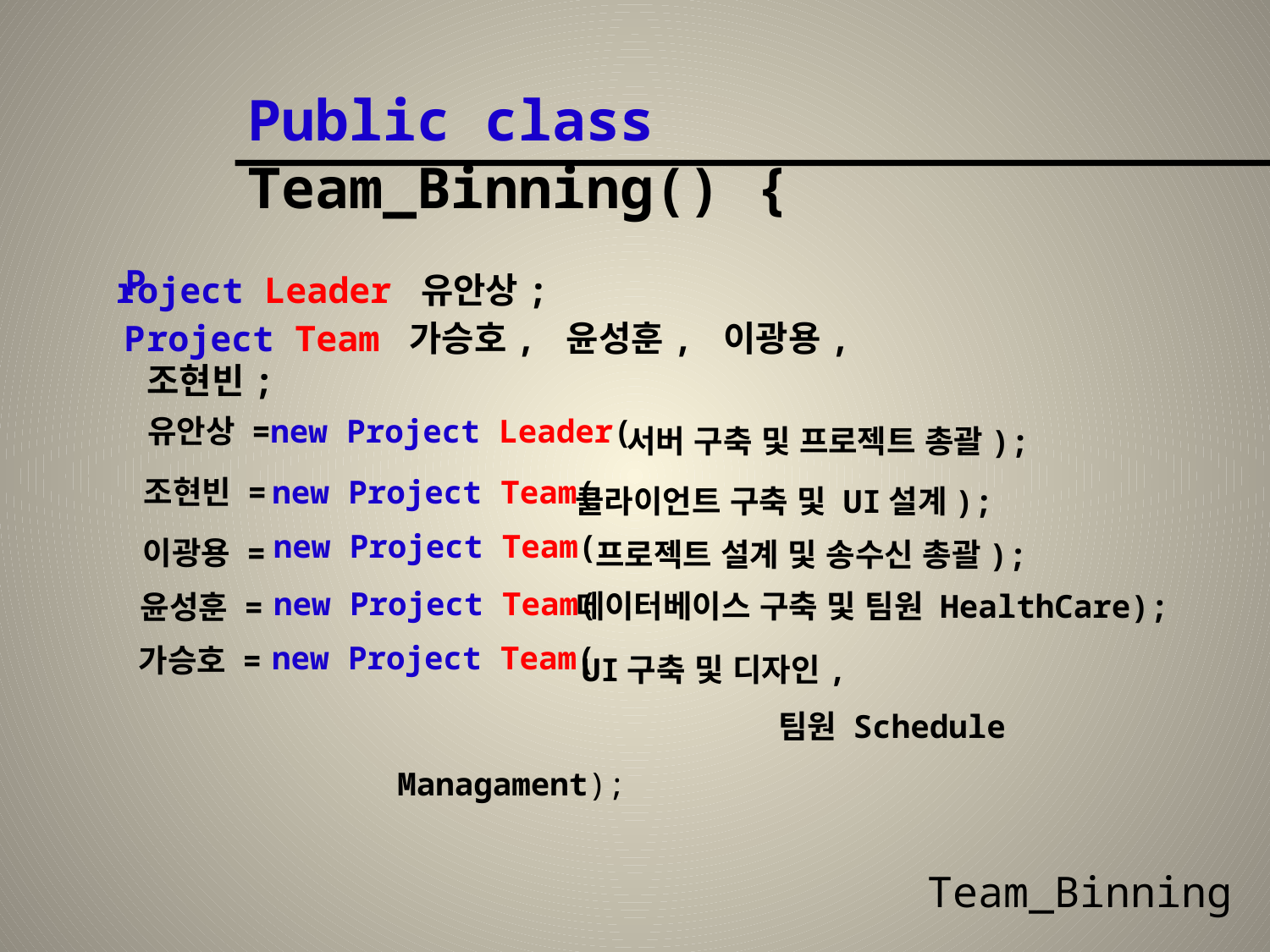

Public class Team_Binning() {

roject Leader 유안상;
P
P
roject Team 가승호, 윤성훈, 이광용, 조현빈;

서버 구축 및 프로젝트 총괄);
유안상 =
new Project Leader(
클라이언트 구축 및 UI설계);
조현빈 =
new Project Team(
프로젝트 설계 및 송수신 총괄);
new Project Team(
이광용 =
new Project Team(
데이터베이스 구축 및 팀원 HealthCare);
윤성훈 =
	   UI구축 및 디자인,
			팀원 Schedule Managament);
new Project Team(
가승호 =
Team_Binning